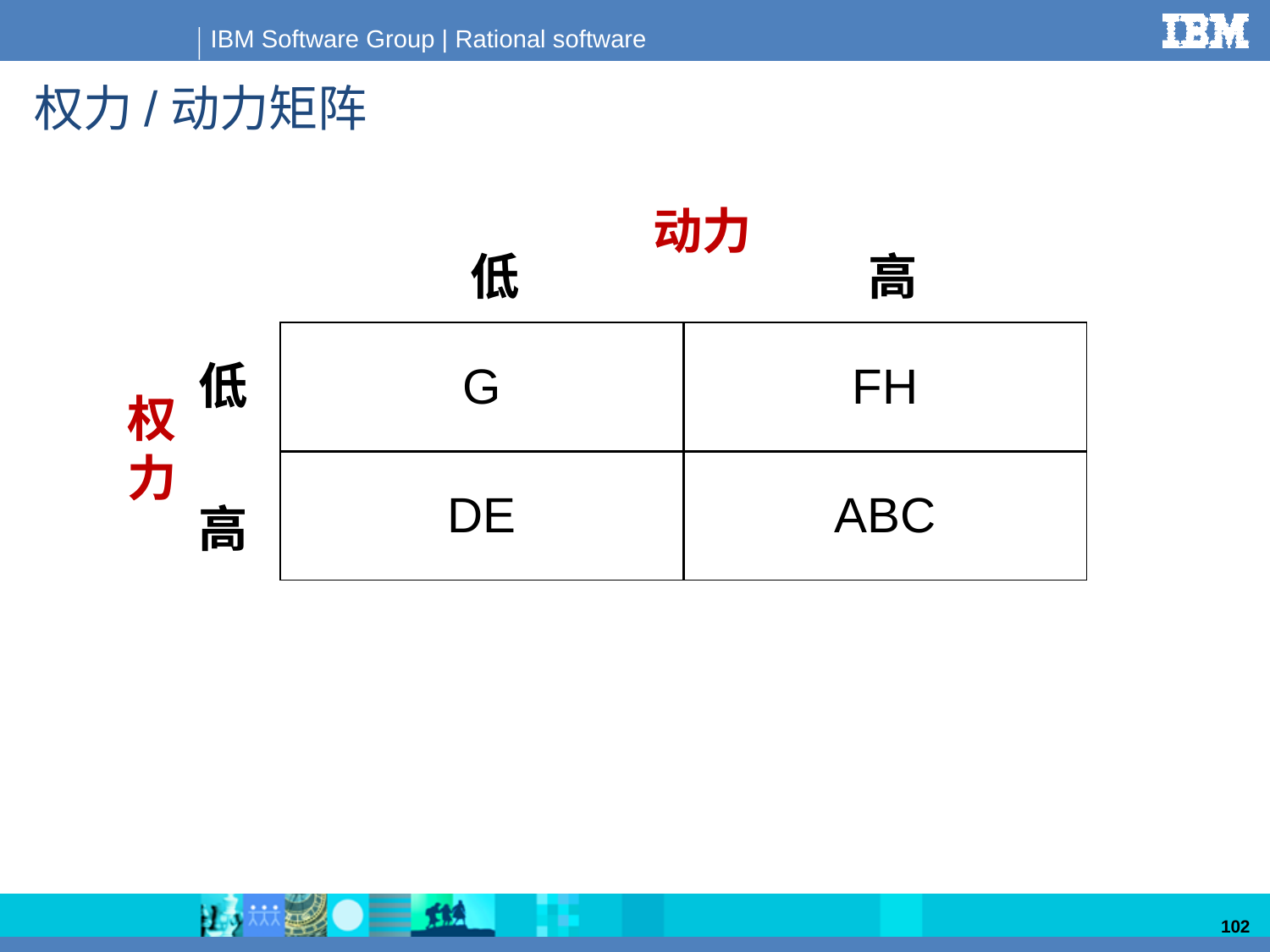

# 权力/动力矩阵
动力
低
高
| G | FH |
| --- | --- |
| DE | ABC |
低
权力
高
102